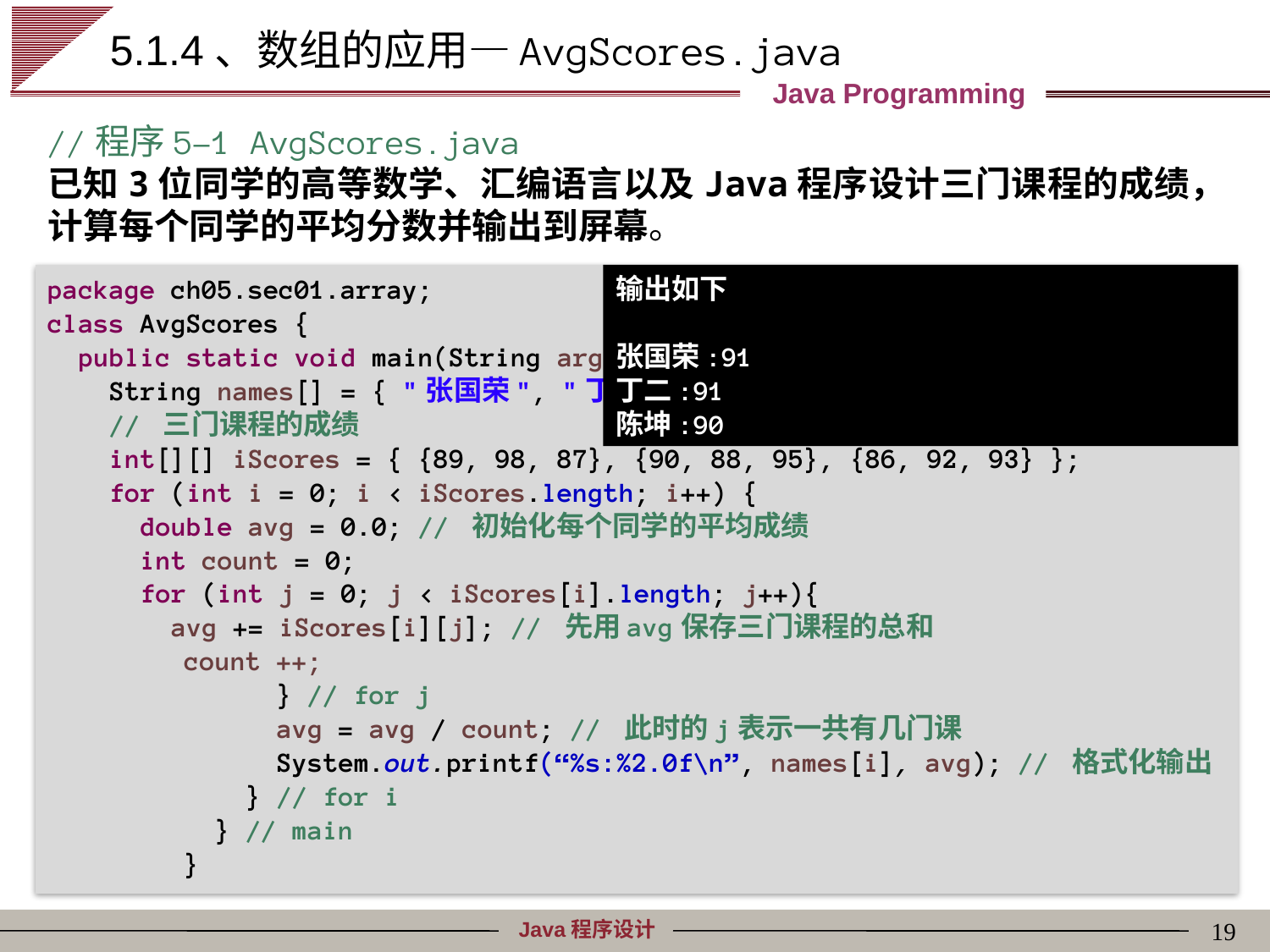

# 5.1.4、数组的应用—AvgScores.java
//程序5-1 AvgScores.java
已知3位同学的高等数学、汇编语言以及Java程序设计三门课程的成绩，计算每个同学的平均分数并输出到屏幕。
package ch05.sec01.array;
class AvgScores {
  public static void main(String args[]) {
    String names[] = { "张国荣", "丁二", "陈坤" }; // 三位同学的姓名
    // 三门课程的成绩
    int[][] iScores = { {89, 98, 87}, {90, 88, 95}, {86, 92, 93} };
    for (int i = 0; i < iScores.length; i++) {
      double avg = 0.0; // 初始化每个同学的平均成绩
      int count = 0;
      for (int j = 0; j < iScores[i].length; j++){
        avg += iScores[i][j]; // 先用avg保存三门课程的总和
count ++;
      } // for j
      avg = avg / count; // 此时的j表示一共有几门课
      System.out.printf(“%s:%2.0f\n”, names[i], avg); // 格式化输出
    } // for i
  } // main
}
输出如下

张国荣:91
丁二:91
陈坤:90